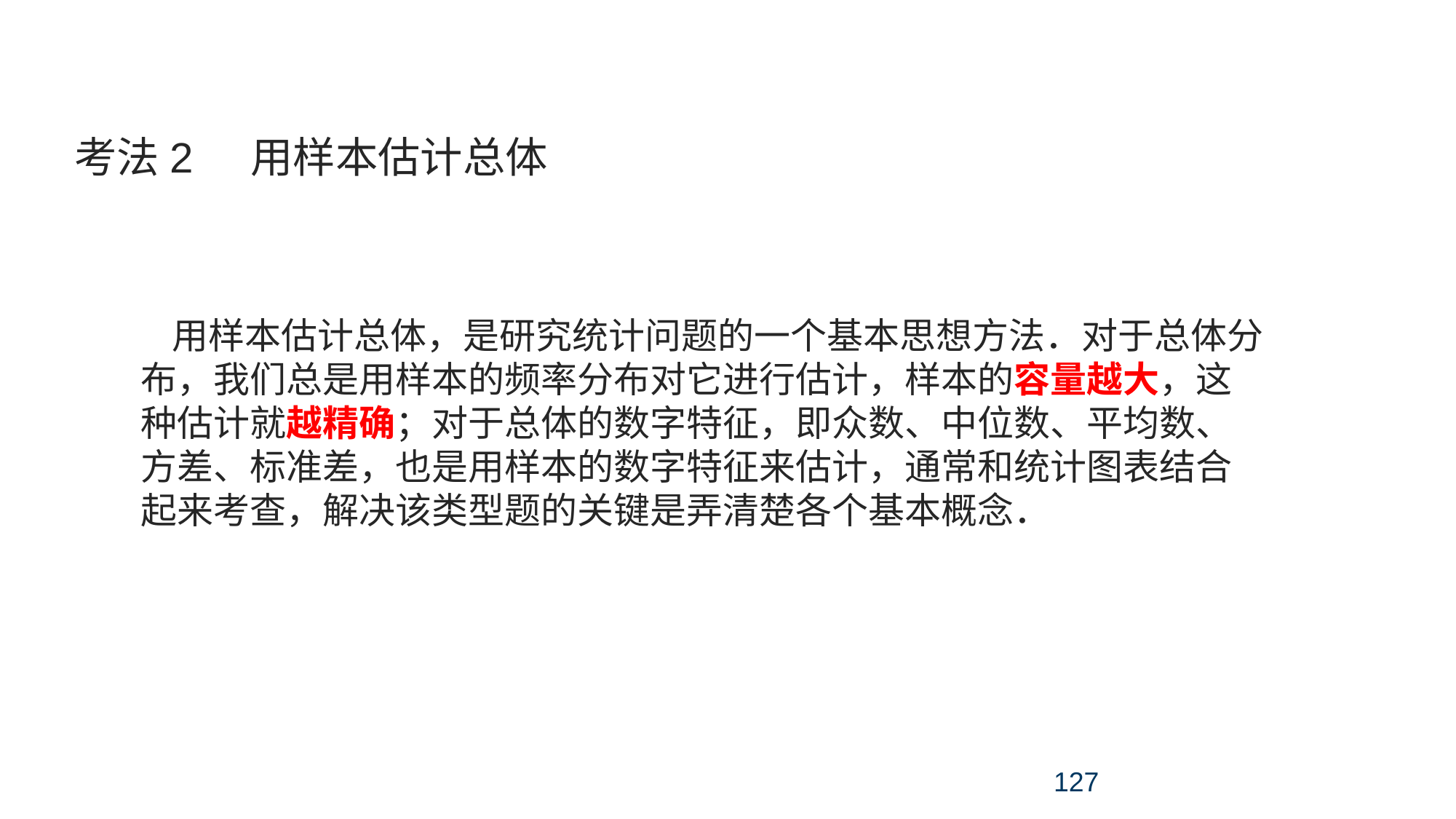

考点四  统计与统计案例
考法2    用样本估计总体
用样本估计总体，是研究统计问题的一个基本思想方法．对于总体分布，我们总是用样本的频率分布对它进行估计，样本的容量越大，这种估计就越精确；对于总体的数字特征，即众数、中位数、平均数、方差、标准差，也是用样本的数字特征来估计，通常和统计图表结合起来考查，解决该类型题的关键是弄清楚各个基本概念．
127